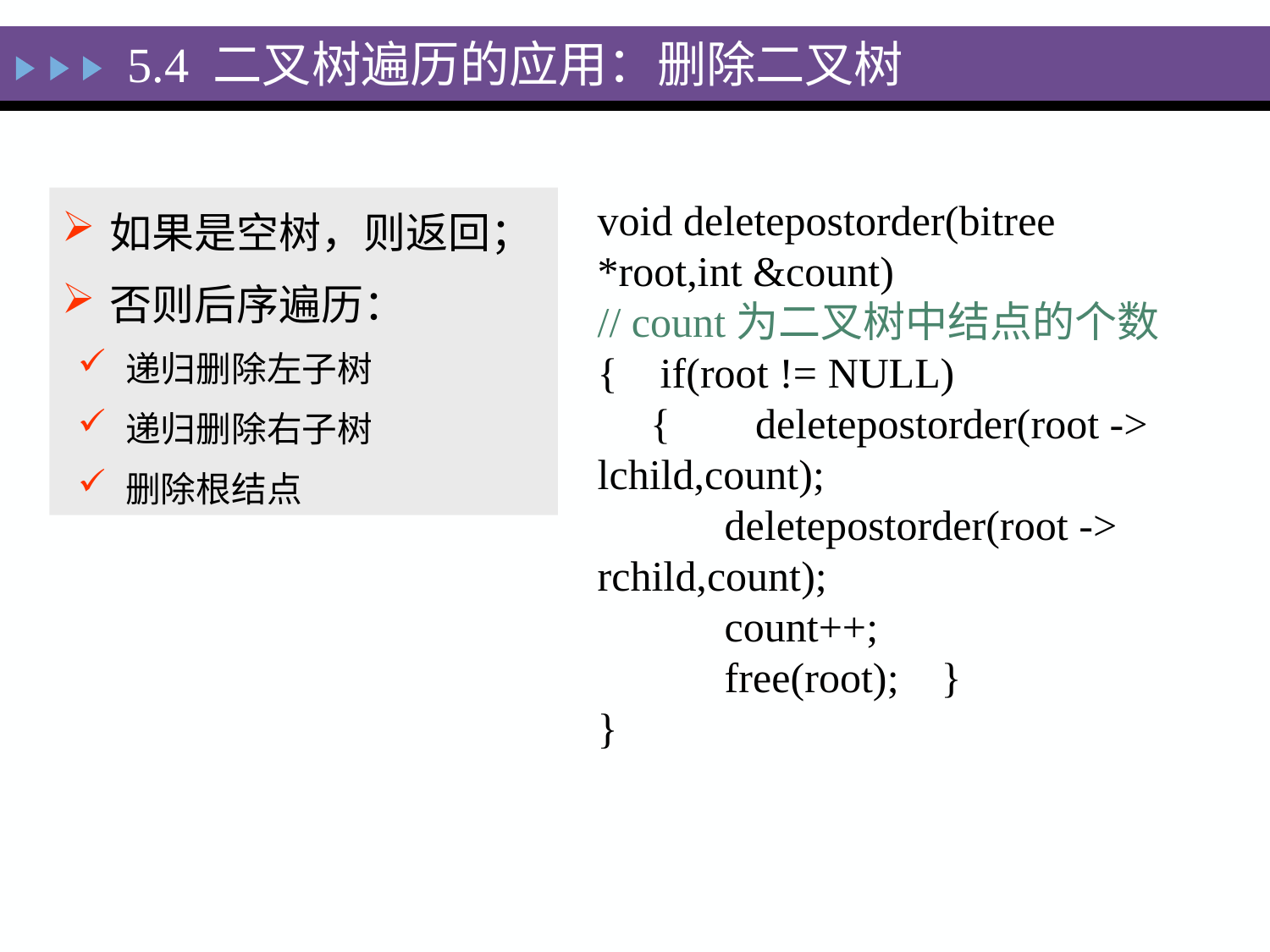

5.4 二叉树遍历的应用：删除二叉树

如果是空树，则返回；
否则后序遍历：
递归删除左子树
递归删除右子树
删除根结点
void deletepostorder(bitree *root,int &count)
// count为二叉树中结点的个数
{    if(root != NULL)
     {        deletepostorder(root -> lchild,count);
	deletepostorder(root -> rchild,count);
	count++;
	free(root);    }
}